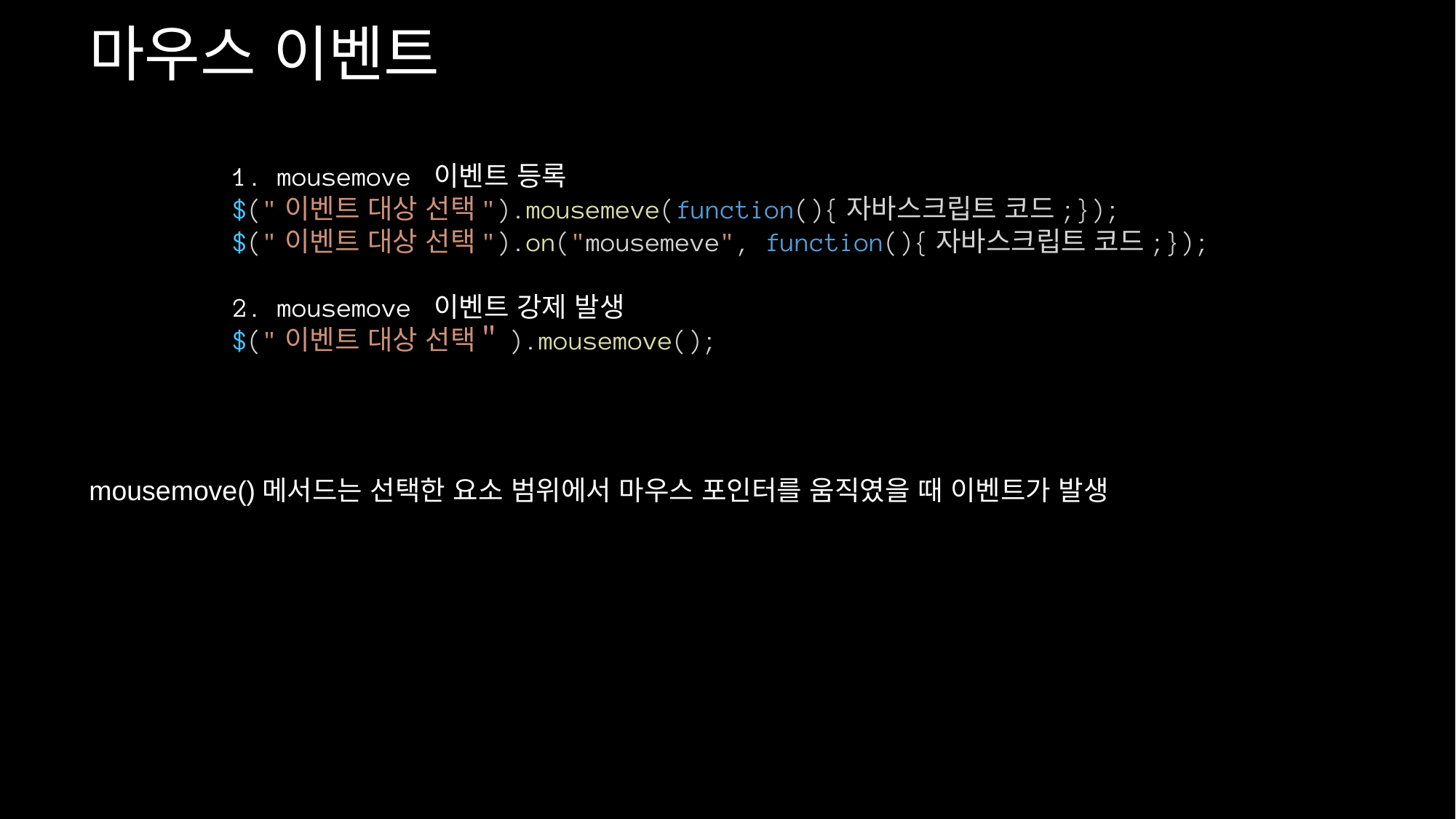

마우스 이벤트
1. mousemove 이벤트 등록
$("이벤트 대상 선택").mousemeve(function(){자바스크립트 코드;});
$("이벤트 대상 선택").on("mousemeve", function(){자바스크립트 코드;});

2. mousemove 이벤트 강제 발생
$("이벤트 대상 선택＂).mousemove();
mousemove()메서드는 선택한 요소 범위에서 마우스 포인터를 움직였을 때 이벤트가 발생